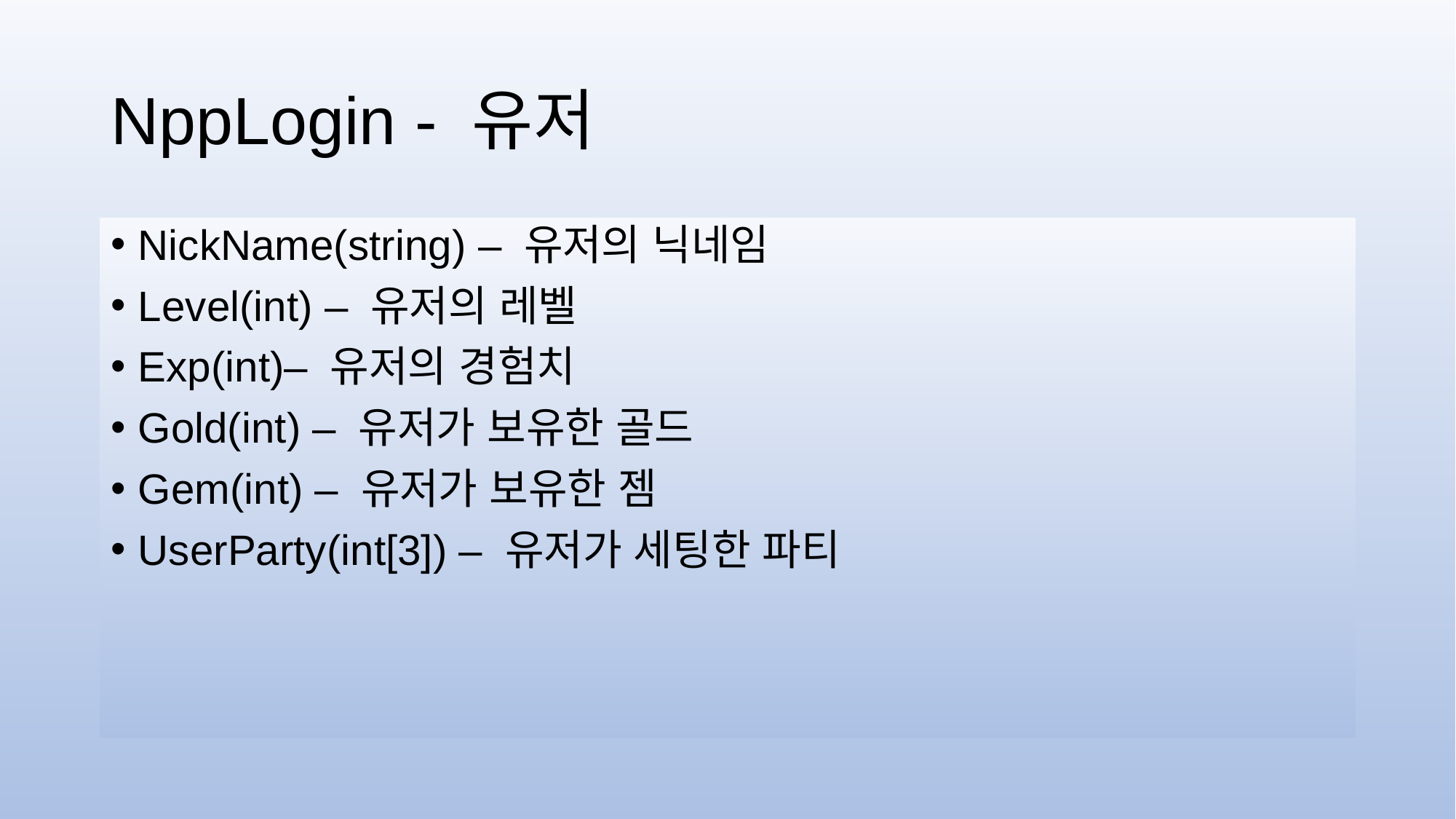

# NppLogin - 유저
NickName(string) – 유저의 닉네임
Level(int) – 유저의 레벨
Exp(int)– 유저의 경험치
Gold(int) – 유저가 보유한 골드
Gem(int) – 유저가 보유한 젬
UserParty(int[3]) – 유저가 세팅한 파티